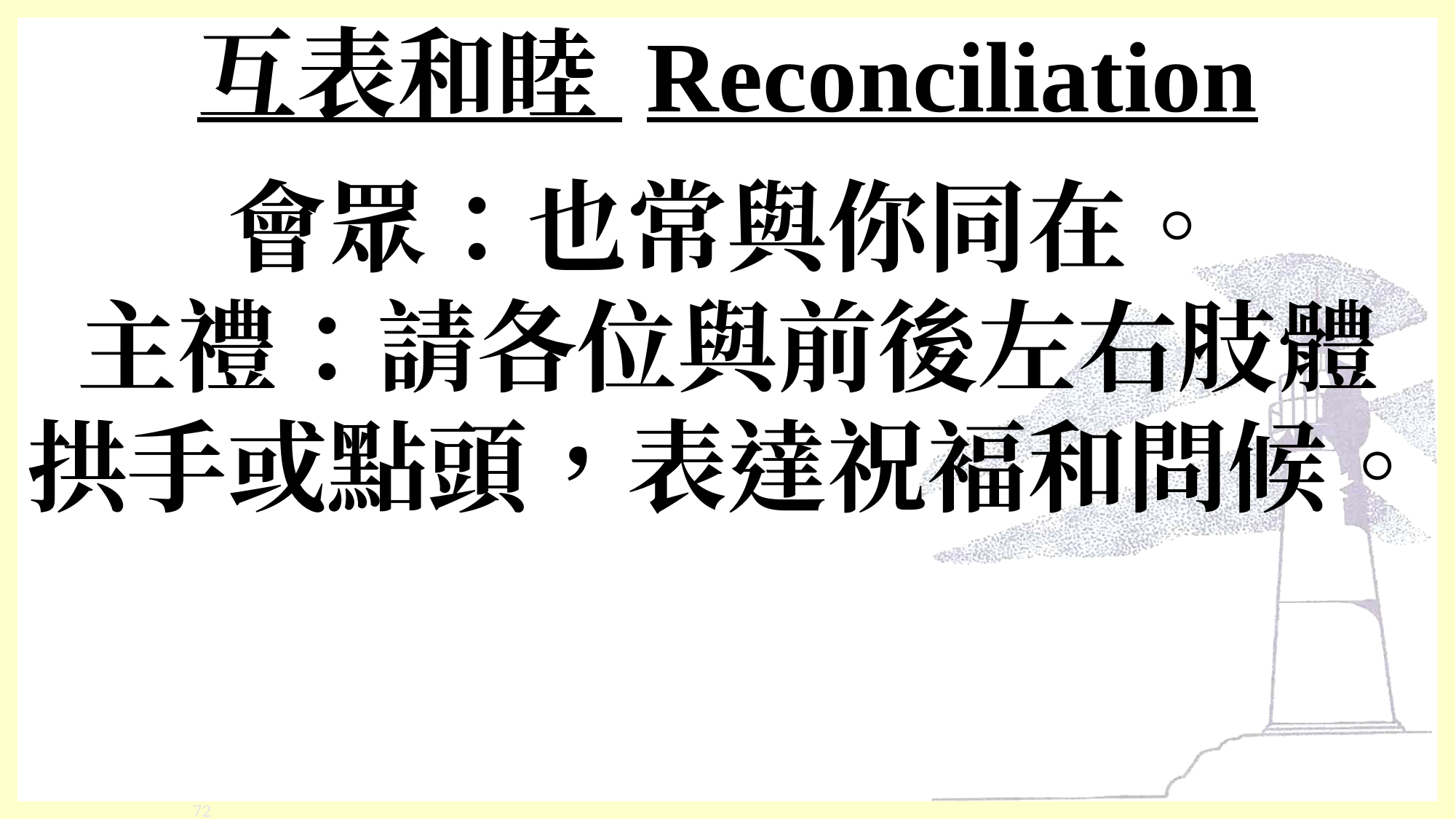

# 互表和睦 Reconciliation
會眾：也常與你同在。
主禮：請各位與前後左右肢體
拱手或點頭，表達祝褔和問候。
72